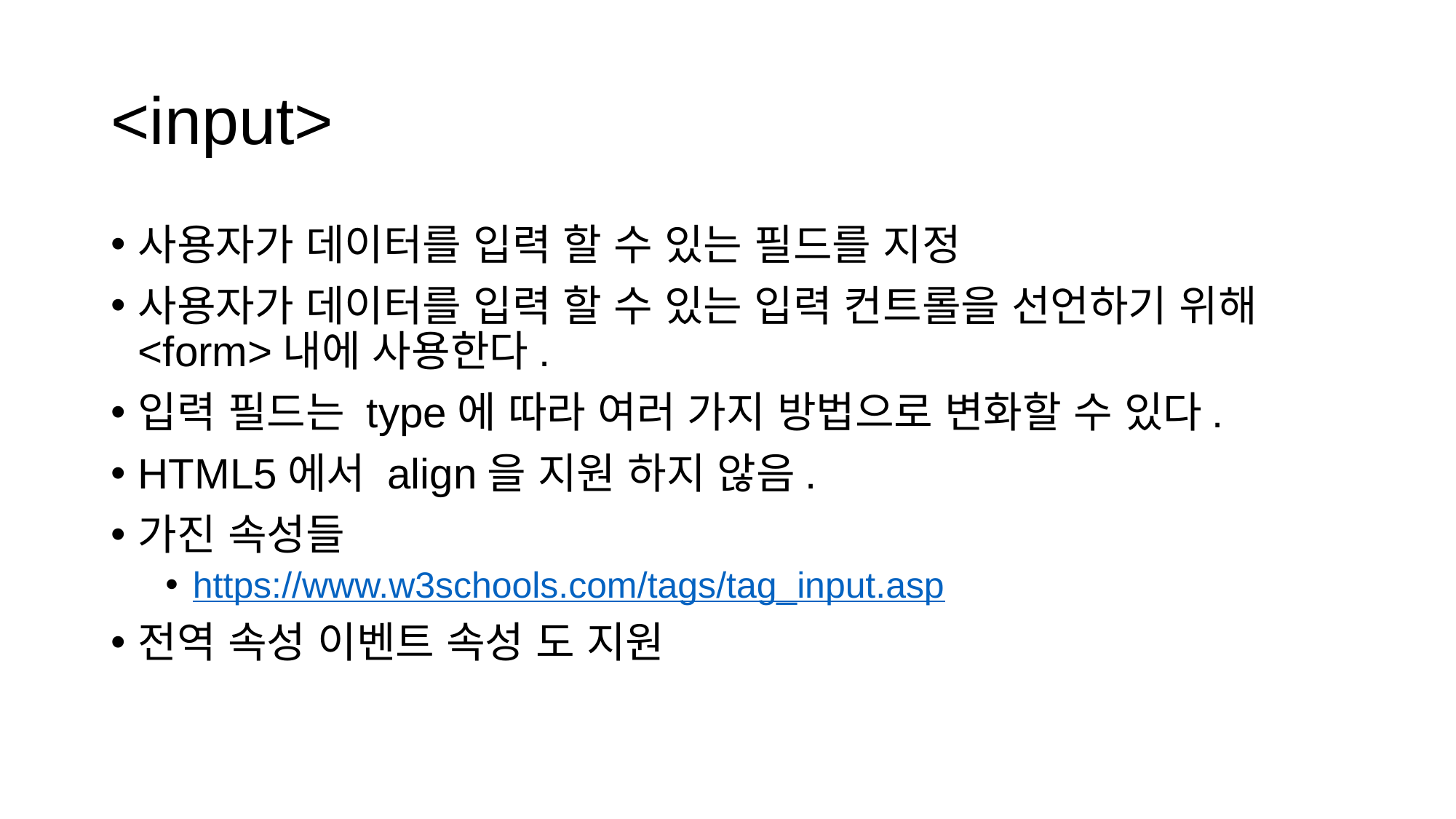

# <input>
사용자가 데이터를 입력 할 수 있는 필드를 지정
사용자가 데이터를 입력 할 수 있는 입력 컨트롤을 선언하기 위해 <form>내에 사용한다.
입력 필드는 type에 따라 여러 가지 방법으로 변화할 수 있다.
HTML5에서 align을 지원 하지 않음.
가진 속성들
https://www.w3schools.com/tags/tag_input.asp
전역 속성 이벤트 속성 도 지원